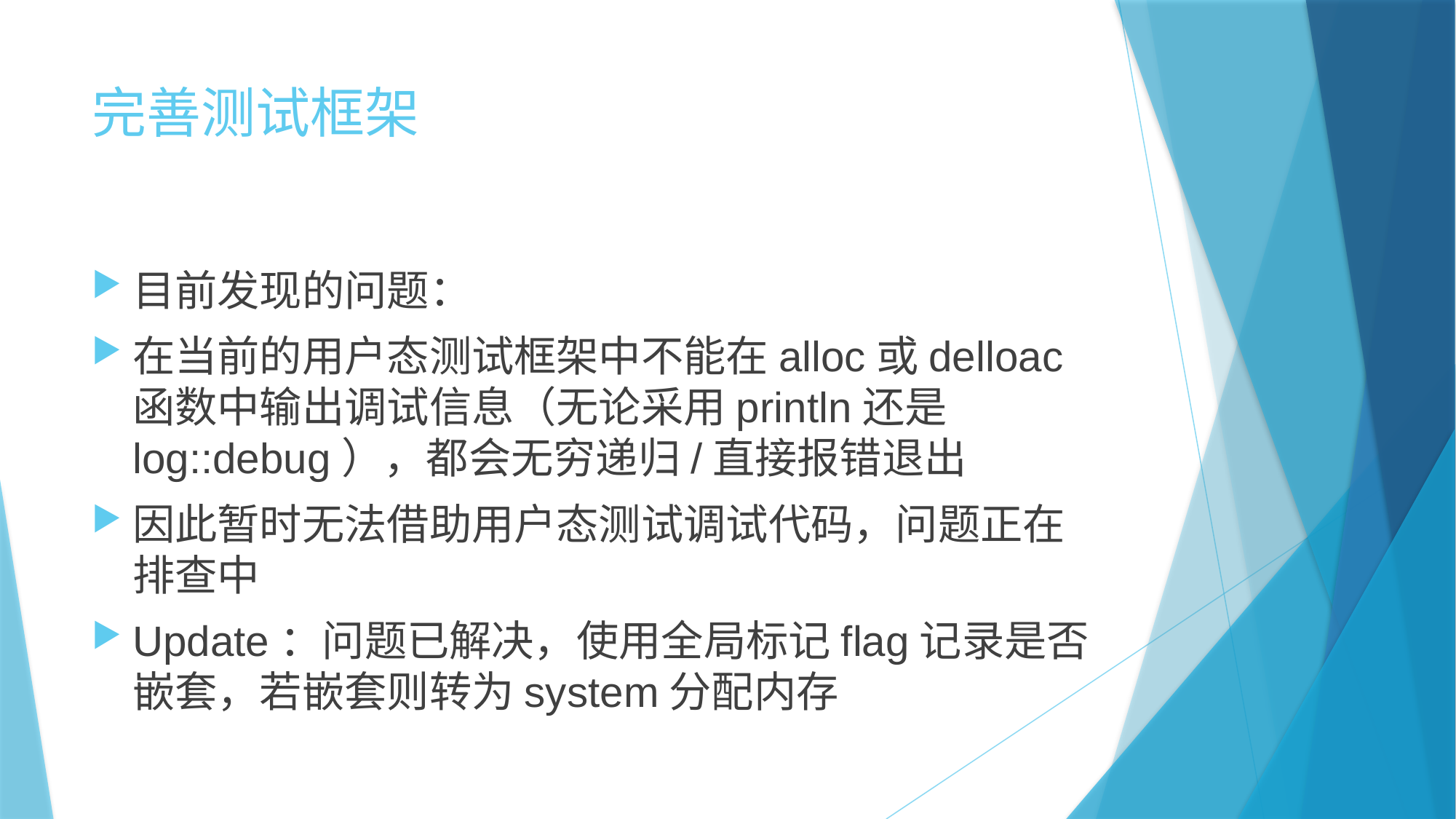

# 完善测试框架
目前发现的问题：
在当前的用户态测试框架中不能在alloc或delloac函数中输出调试信息（无论采用println还是log::debug），都会无穷递归/直接报错退出
因此暂时无法借助用户态测试调试代码，问题正在排查中
Update：问题已解决，使用全局标记flag记录是否嵌套，若嵌套则转为system分配内存